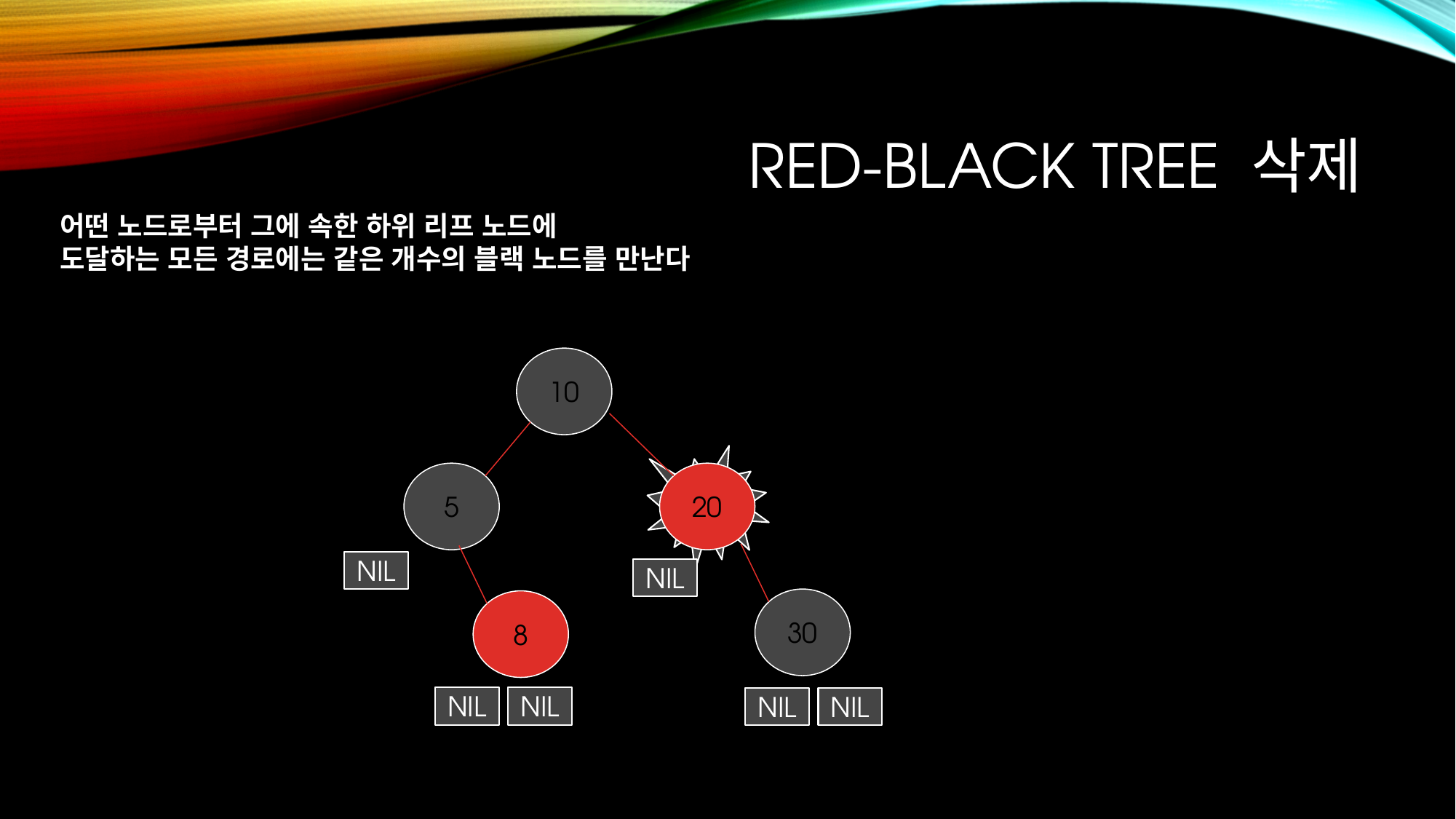

# Red-black tree 삭제
어떤 노드로부터 그에 속한 하위 리프 노드에
도달하는 모든 경로에는 같은 개수의 블랙 노드를 만난다
10

5
20
NIL
NIL
30
8
NIL
NIL
NIL
NIL